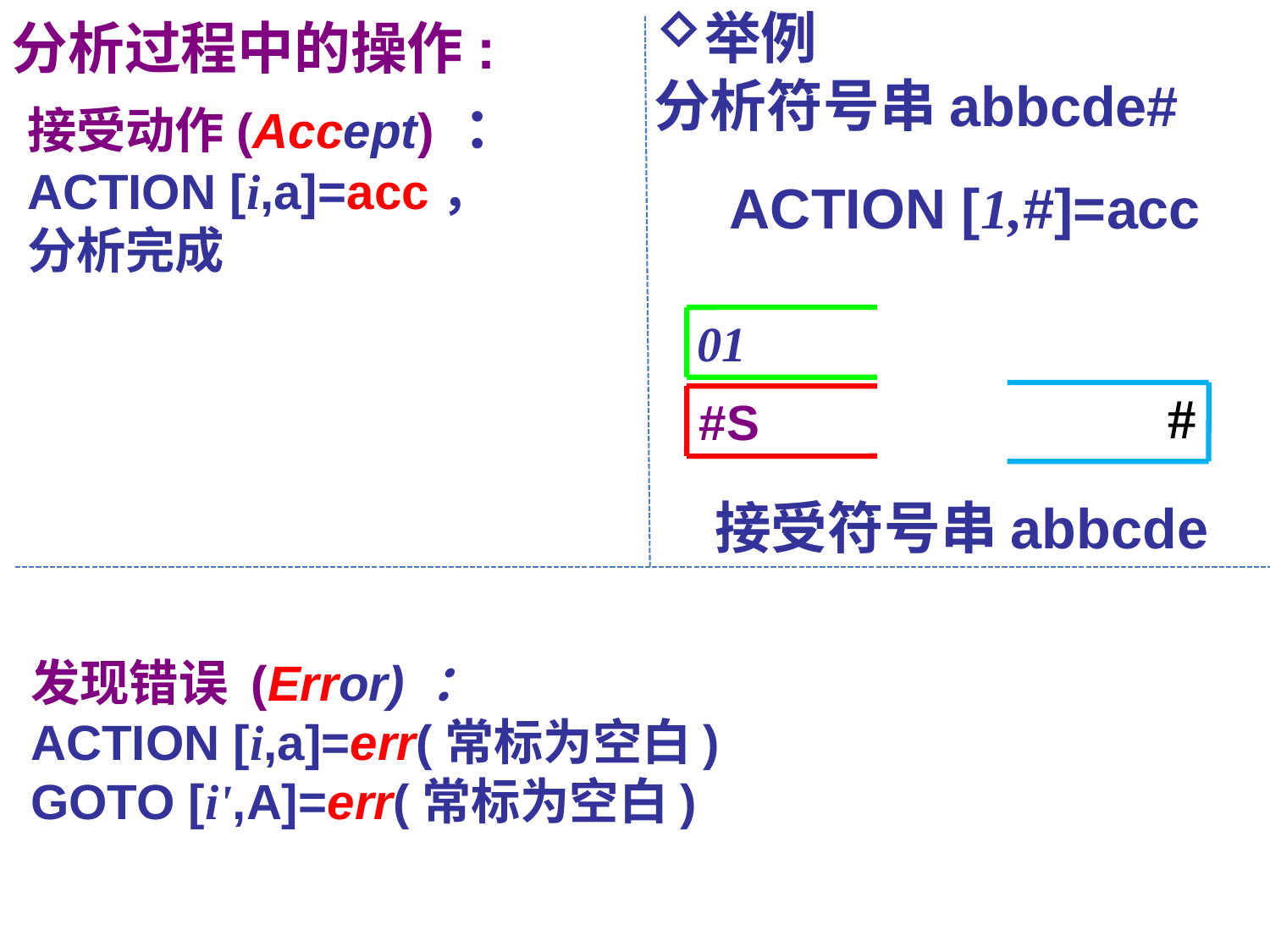

举例
分析符号串abbcde#
分析过程中的操作:
接受动作(Accept) ：
ACTION [i,a]=acc，
分析完成
ACTION [1,#]=acc

01

#
#S
接受符号串abbcde
发现错误 (Error) ：
ACTION [i,a]=err(常标为空白)
GOTO [i',A]=err(常标为空白)